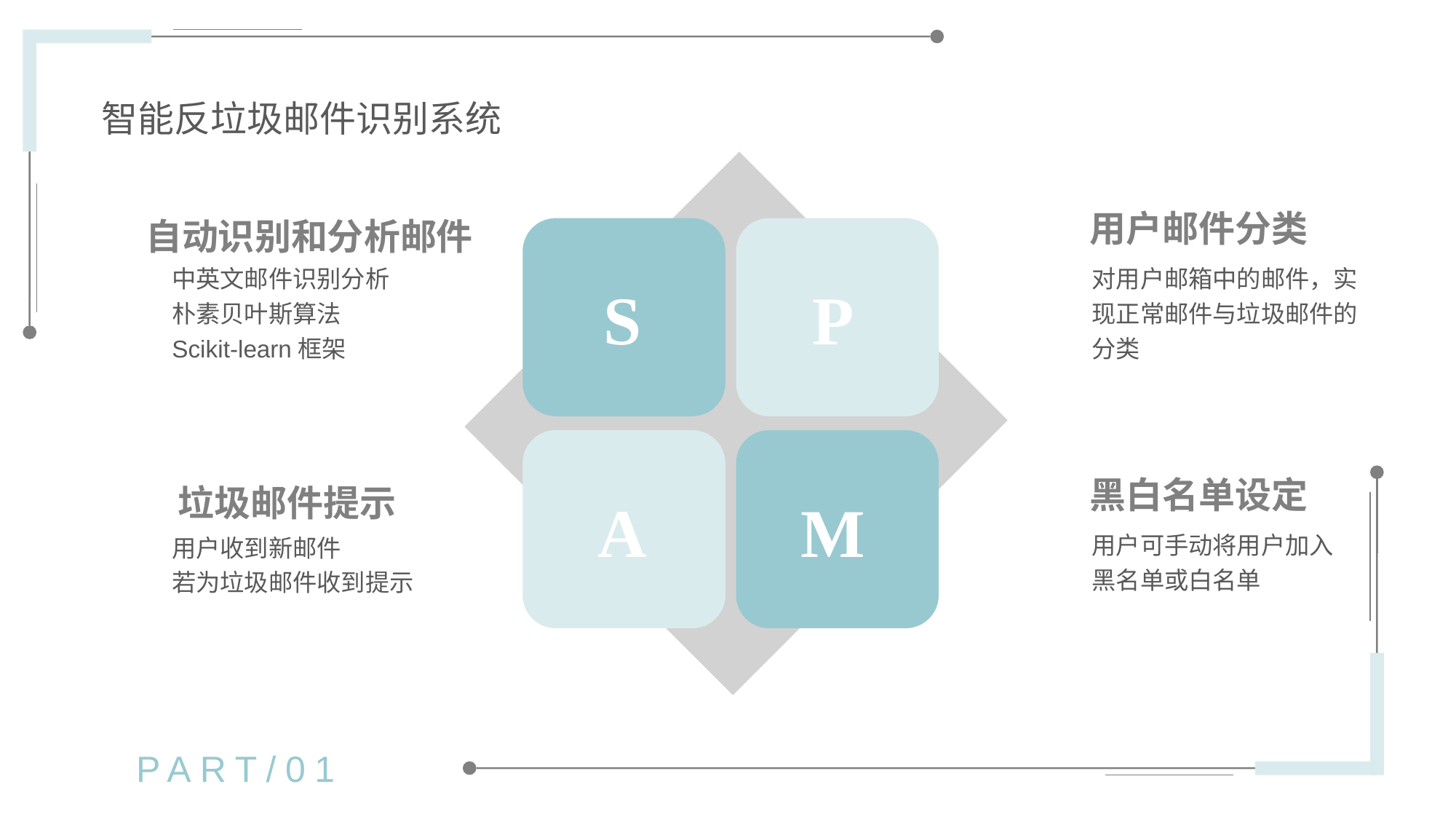

智能反垃圾邮件识别系统
用户邮件分类
自动识别和分析邮件

S

P

A

M
中英文邮件识别分析
朴素贝叶斯算法
Scikit-learn框架
对用户邮箱中的邮件，实现正常邮件与垃圾邮件的分类
黑白名单设定
垃圾邮件提示

用户可手动将用户加入黑名单或白名单
用户收到新邮件
若为垃圾邮件收到提示
PART/01